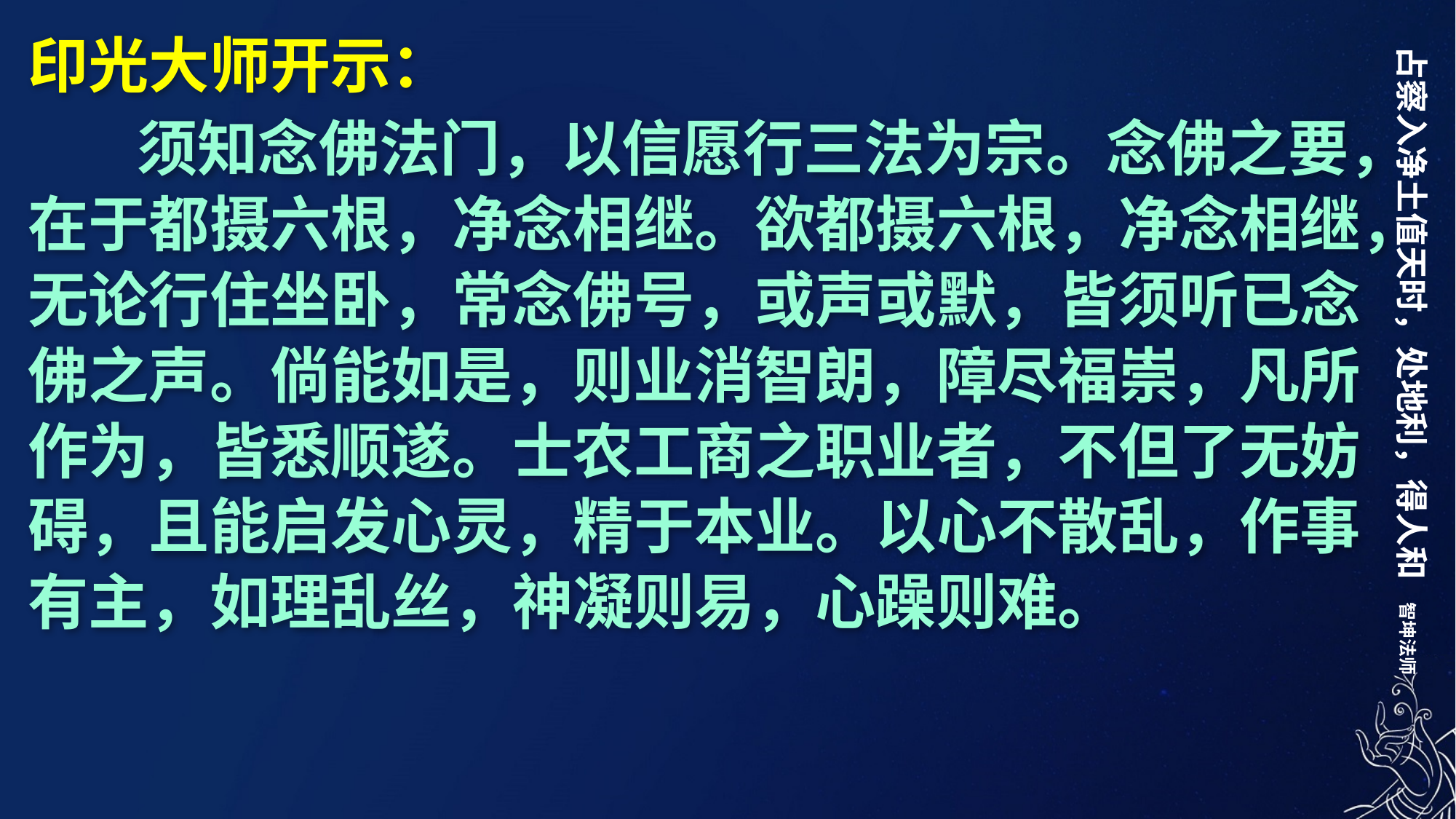

印光大师开示：
	须知念佛法门，以信愿行三法为宗。念佛之要，在于都摄六根，净念相继。欲都摄六根，净念相继，无论行住坐卧，常念佛号，或声或默，皆须听已念佛之声。倘能如是，则业消智朗，障尽福崇，凡所作为，皆悉顺遂。士农工商之职业者，不但了无妨碍，且能启发心灵，精于本业。以心不散乱，作事有主，如理乱丝，神凝则易，心躁则难。